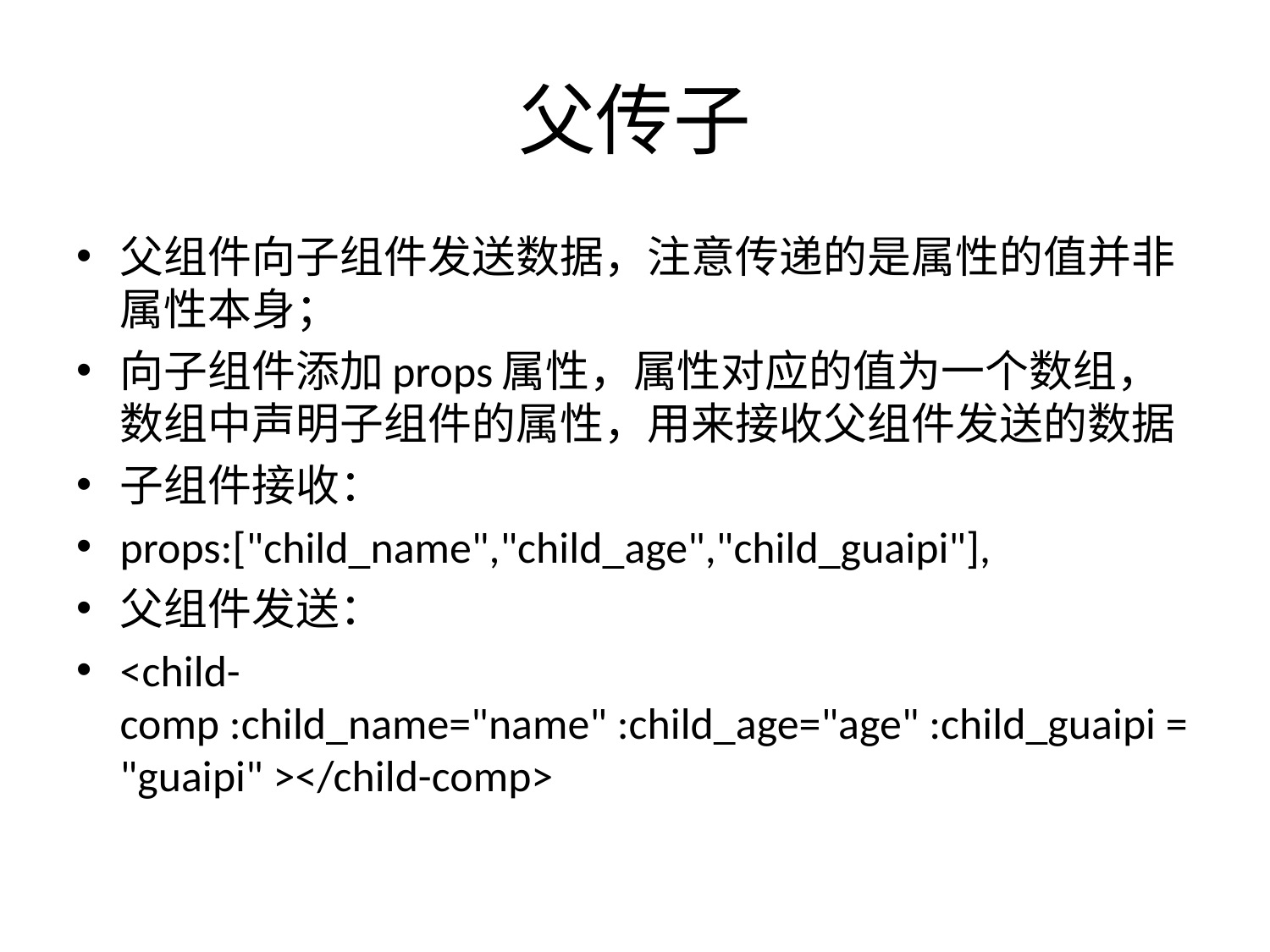

# 父传子
父组件向子组件发送数据，注意传递的是属性的值并非属性本身；
向子组件添加props属性，属性对应的值为一个数组，数组中声明子组件的属性，用来接收父组件发送的数据
子组件接收：
props:["child_name","child_age","child_guaipi"],
父组件发送：
<child-comp :child_name="name" :child_age="age" :child_guaipi = "guaipi" ></child-comp>